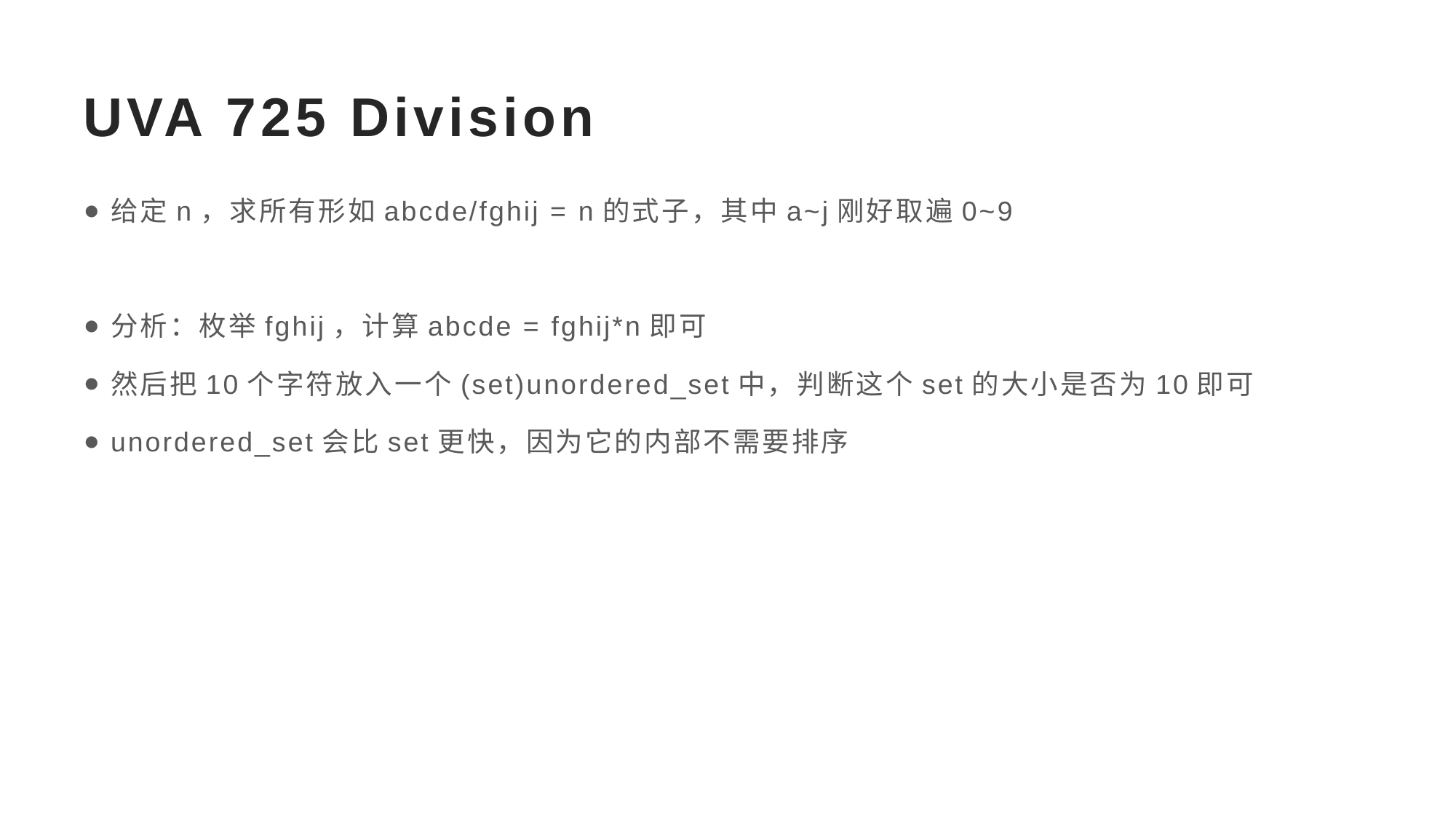

# UVA 725 Division
给定n，求所有形如abcde/fghij = n的式子，其中a~j刚好取遍0~9

分析：枚举fghij，计算abcde = fghij*n即可
然后把10个字符放入一个(set)unordered_set中，判断这个set的大小是否为10即可
unordered_set会比set更快，因为它的内部不需要排序